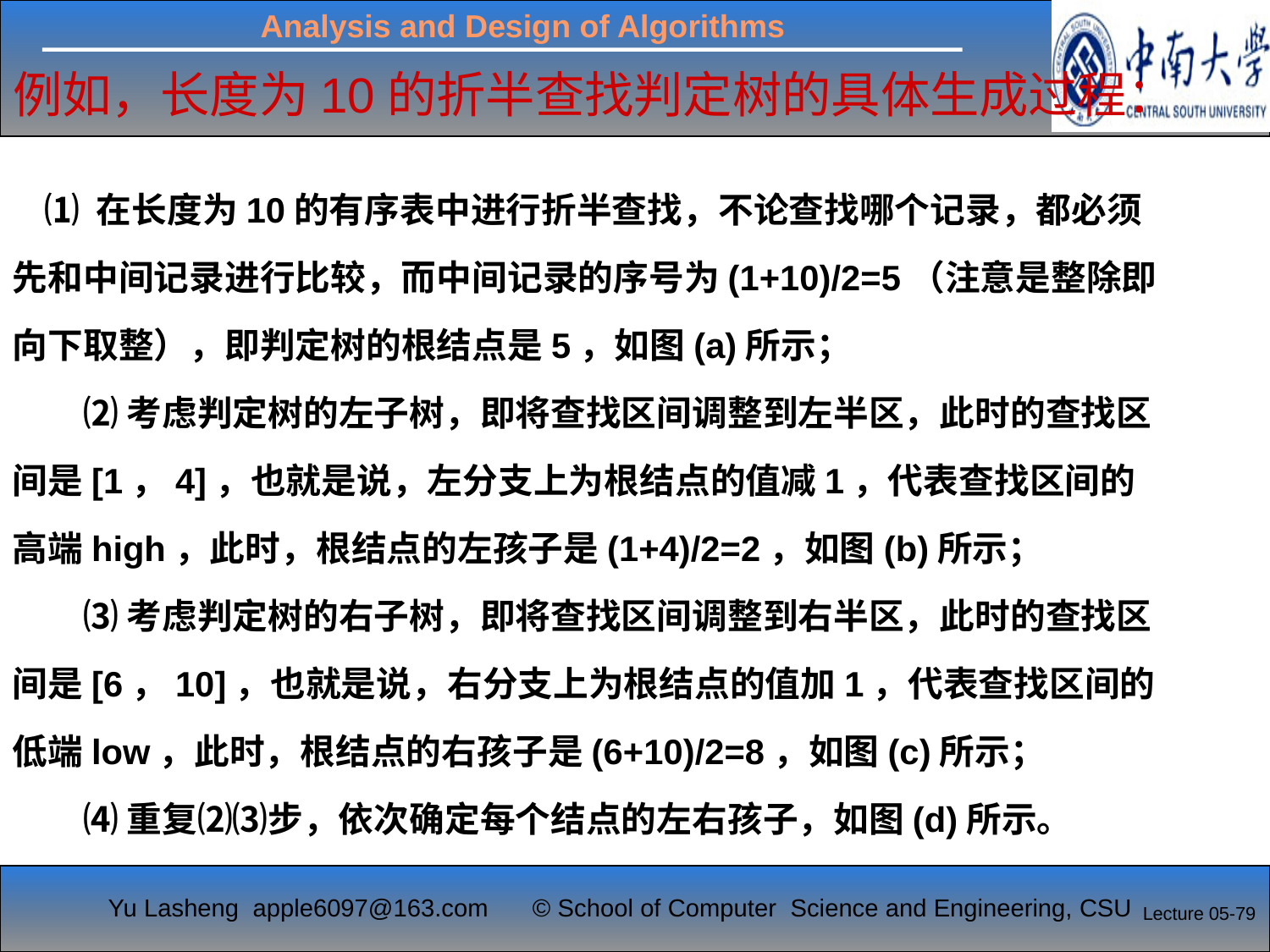

# 例如，长度为10的折半查找判定树的具体生成过程：
    ⑴ 在长度为10的有序表中进行折半查找，不论查找哪个记录，都必须先和中间记录进行比较，而中间记录的序号为(1+10)/2=5（注意是整除即向下取整），即判定树的根结点是5，如图(a)所示；
　　⑵ 考虑判定树的左子树，即将查找区间调整到左半区，此时的查找区间是[1，4]，也就是说，左分支上为根结点的值减1，代表查找区间的高端high，此时，根结点的左孩子是(1+4)/2=2，如图(b)所示；
　　⑶ 考虑判定树的右子树，即将查找区间调整到右半区，此时的查找区间是[6，10]，也就是说，右分支上为根结点的值加1，代表查找区间的低端low，此时，根结点的右孩子是(6+10)/2=8，如图(c)所示；
　　⑷ 重复⑵⑶步，依次确定每个结点的左右孩子，如图(d)所示。
Lecture 05-79